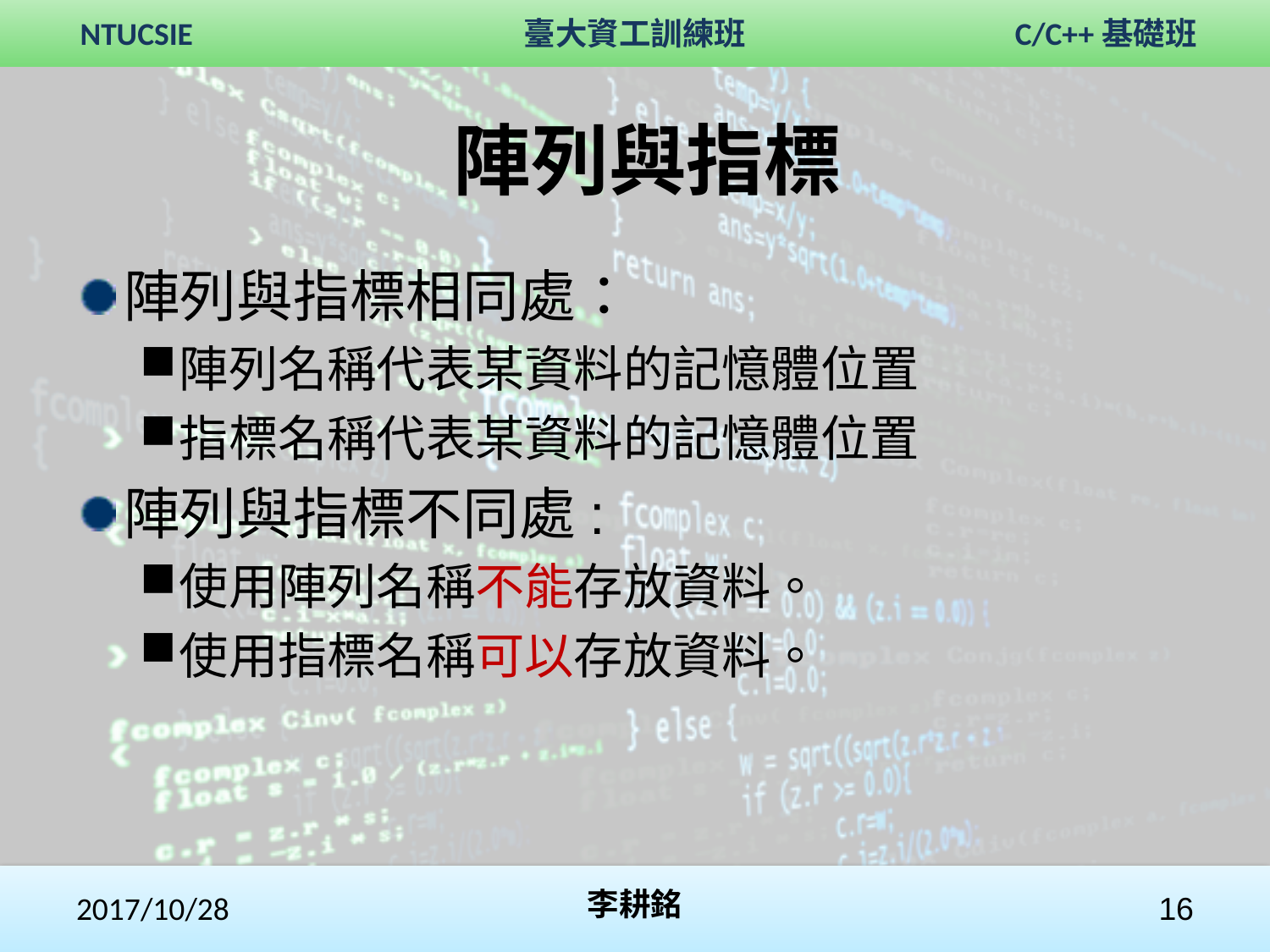

# 陣列與指標
陣列與指標相同處：
陣列名稱代表某資料的記憶體位置
指標名稱代表某資料的記憶體位置
陣列與指標不同處:
使用陣列名稱不能存放資料。
使用指標名稱可以存放資料。
2017/10/28
李耕銘
16